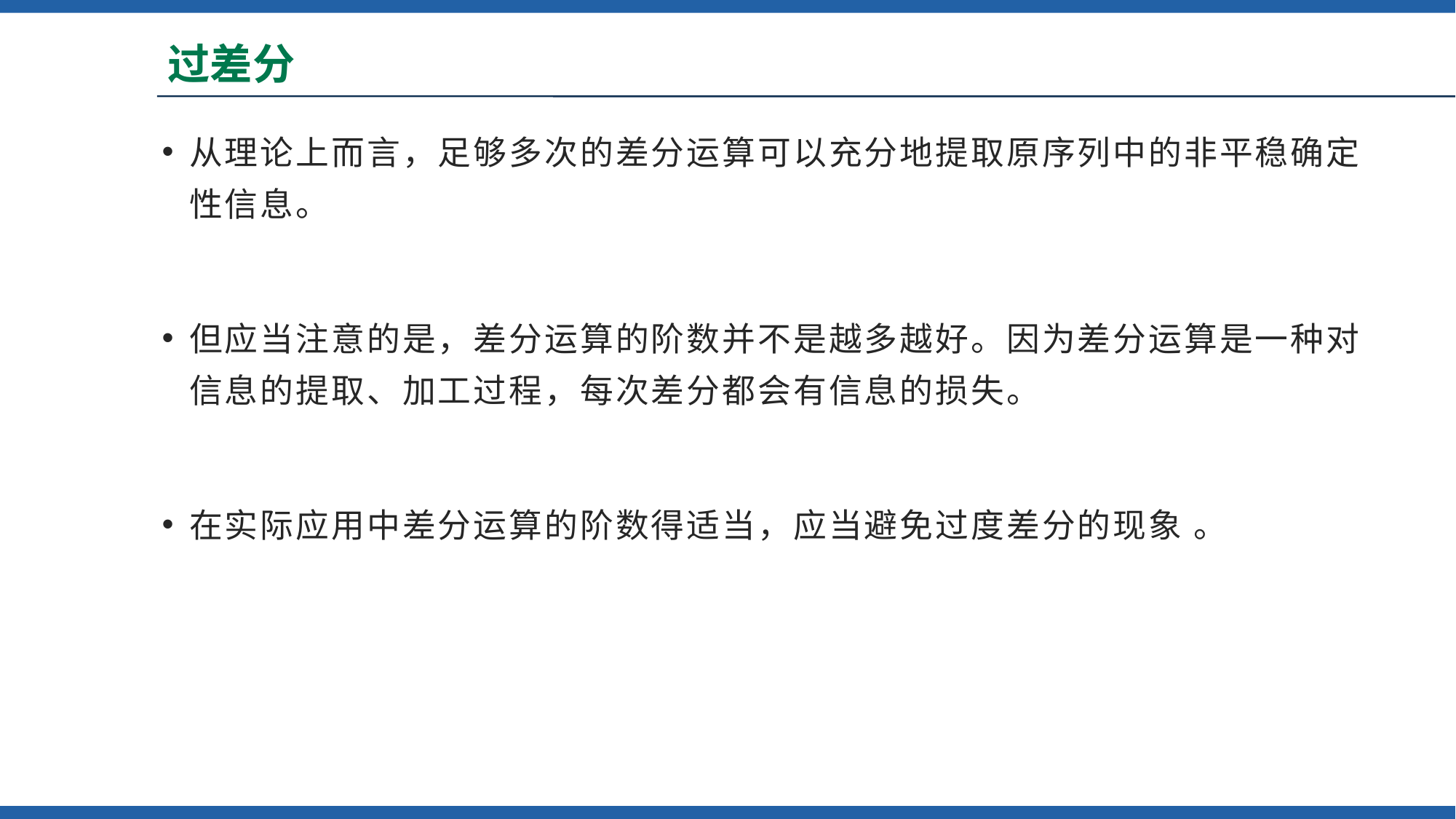

# 过差分
从理论上而言，足够多次的差分运算可以充分地提取原序列中的非平稳确定性信息。

但应当注意的是，差分运算的阶数并不是越多越好。因为差分运算是一种对信息的提取、加工过程，每次差分都会有信息的损失。

在实际应用中差分运算的阶数得适当，应当避免过度差分的现象 。